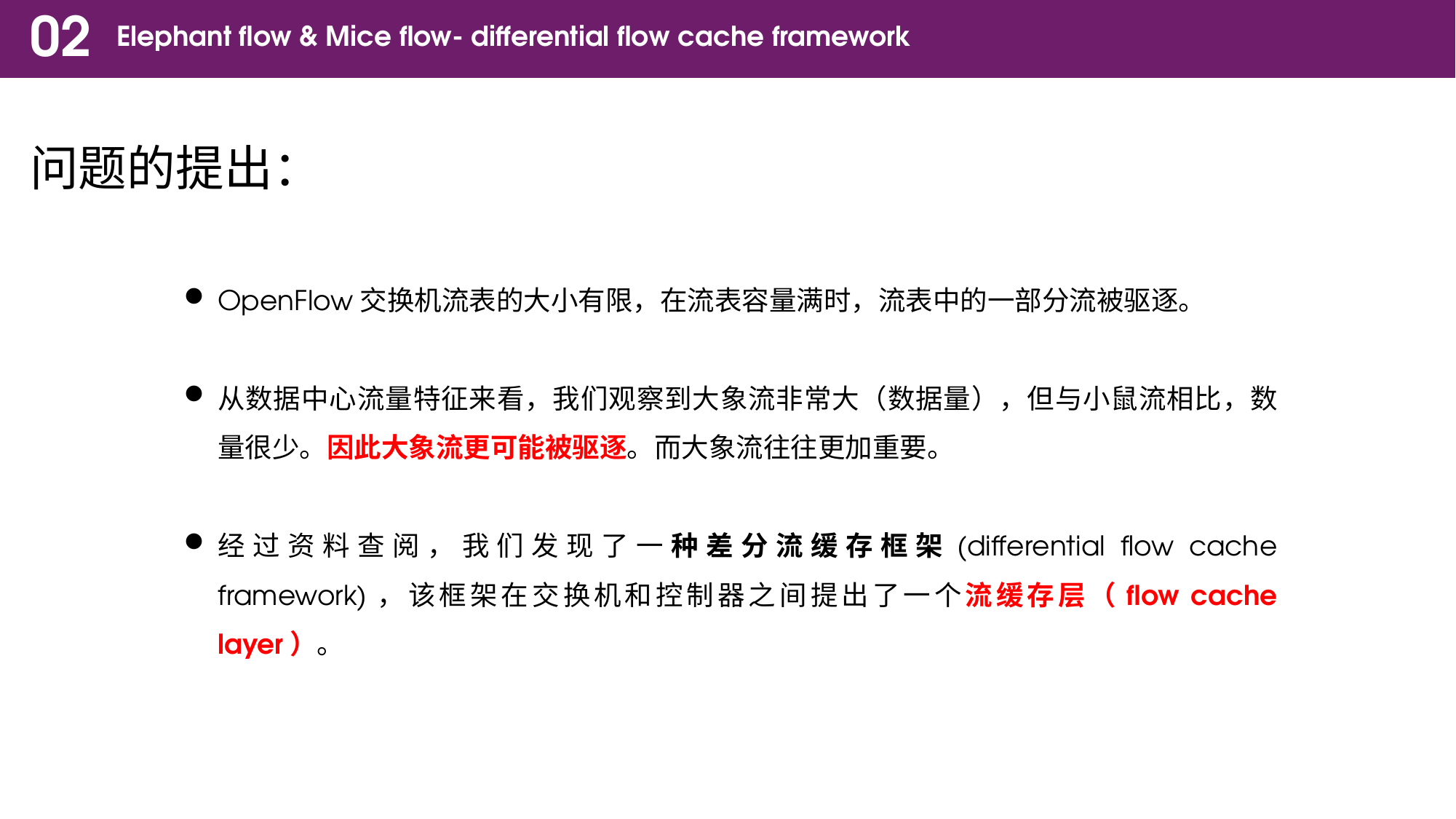

02
Elephant flow & Mice flow- differential flow cache framework
问题的提出：

OpenFlow交换机流表的大小有限，在流表容量满时，流表中的一部分流被驱逐。

从数据中心流量特征来看，我们观察到大象流非常大（数据量），但与小鼠流相比，数量很少。因此大象流更可能被驱逐。而大象流往往更加重要。

经过资料查阅，我们发现了一种差分流缓存框架(differential flow cache framework)，该框架在交换机和控制器之间提出了一个流缓存层（flow cache layer）。